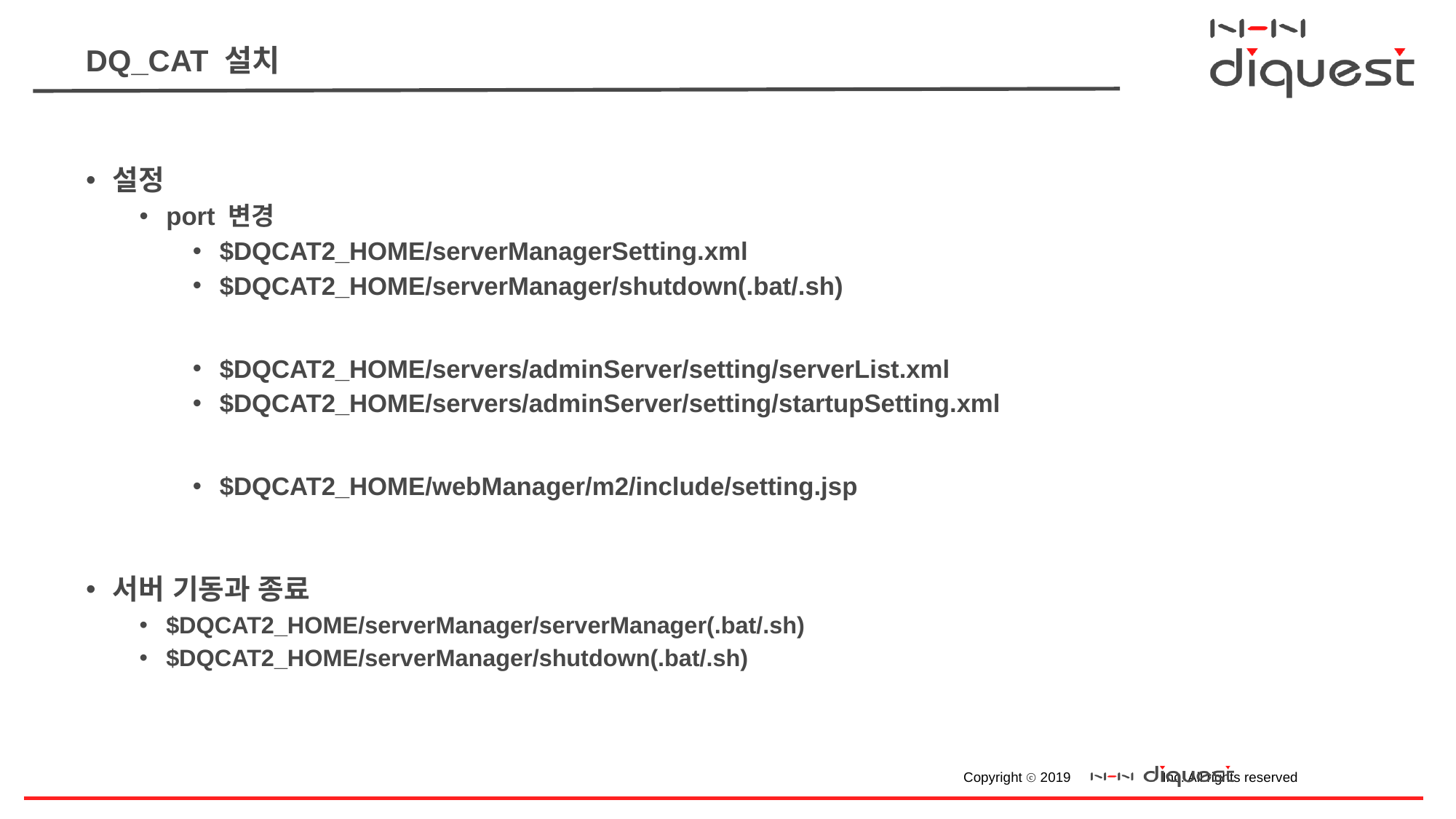

# DQ_CAT 설치
설정
port 변경
$DQCAT2_HOME/serverManagerSetting.xml
$DQCAT2_HOME/serverManager/shutdown(.bat/.sh)

$DQCAT2_HOME/servers/adminServer/setting/serverList.xml
$DQCAT2_HOME/servers/adminServer/setting/startupSetting.xml

$DQCAT2_HOME/webManager/m2/include/setting.jsp

서버 기동과 종료
$DQCAT2_HOME/serverManager/serverManager(.bat/.sh)
$DQCAT2_HOME/serverManager/shutdown(.bat/.sh)